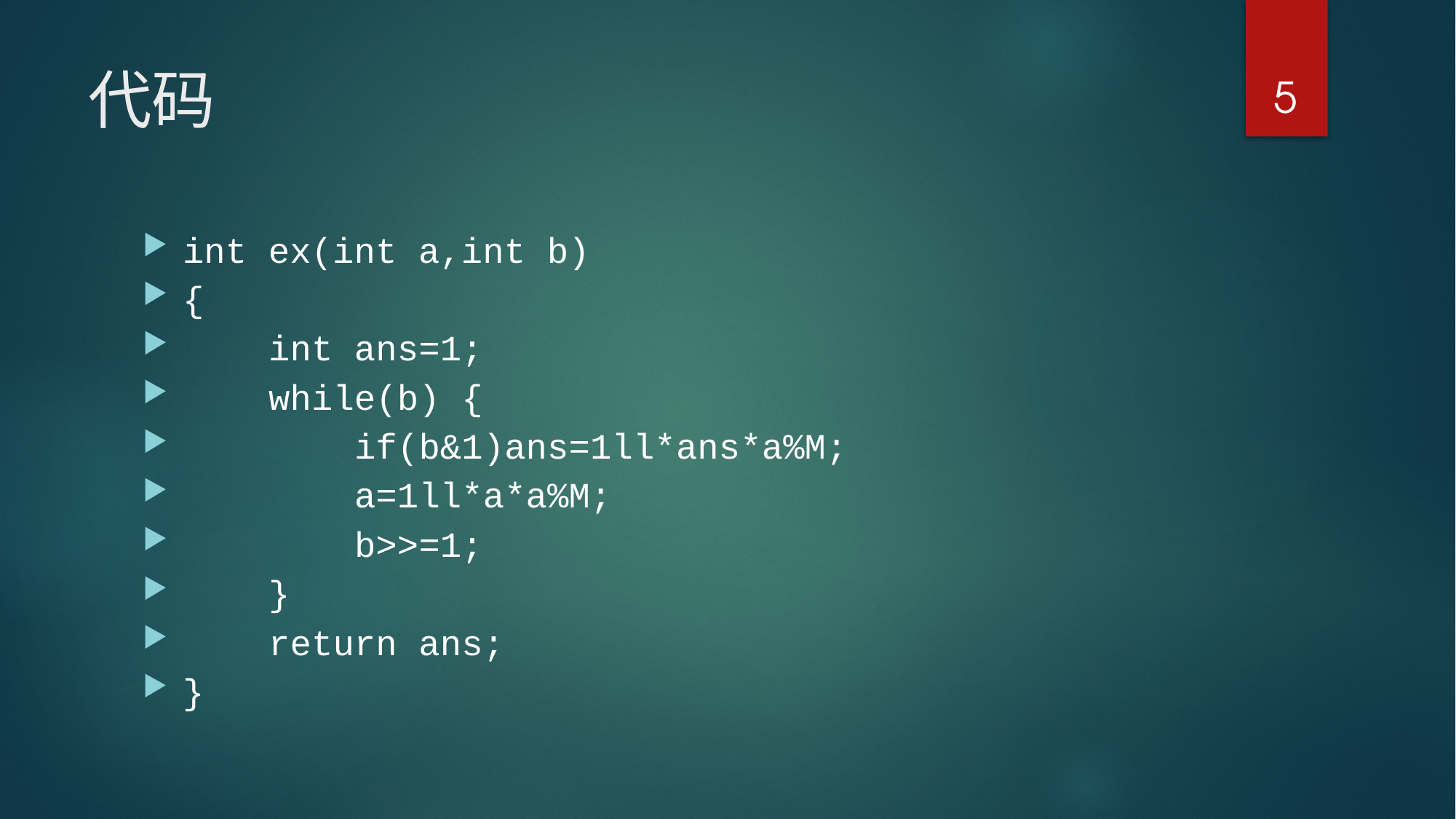

5
# 代码
int ex(int a,int b)
{
    int ans=1;
    while(b) {
        if(b&1)ans=1ll*ans*a%M;
        a=1ll*a*a%M;
        b>>=1;
    }
    return ans;
}